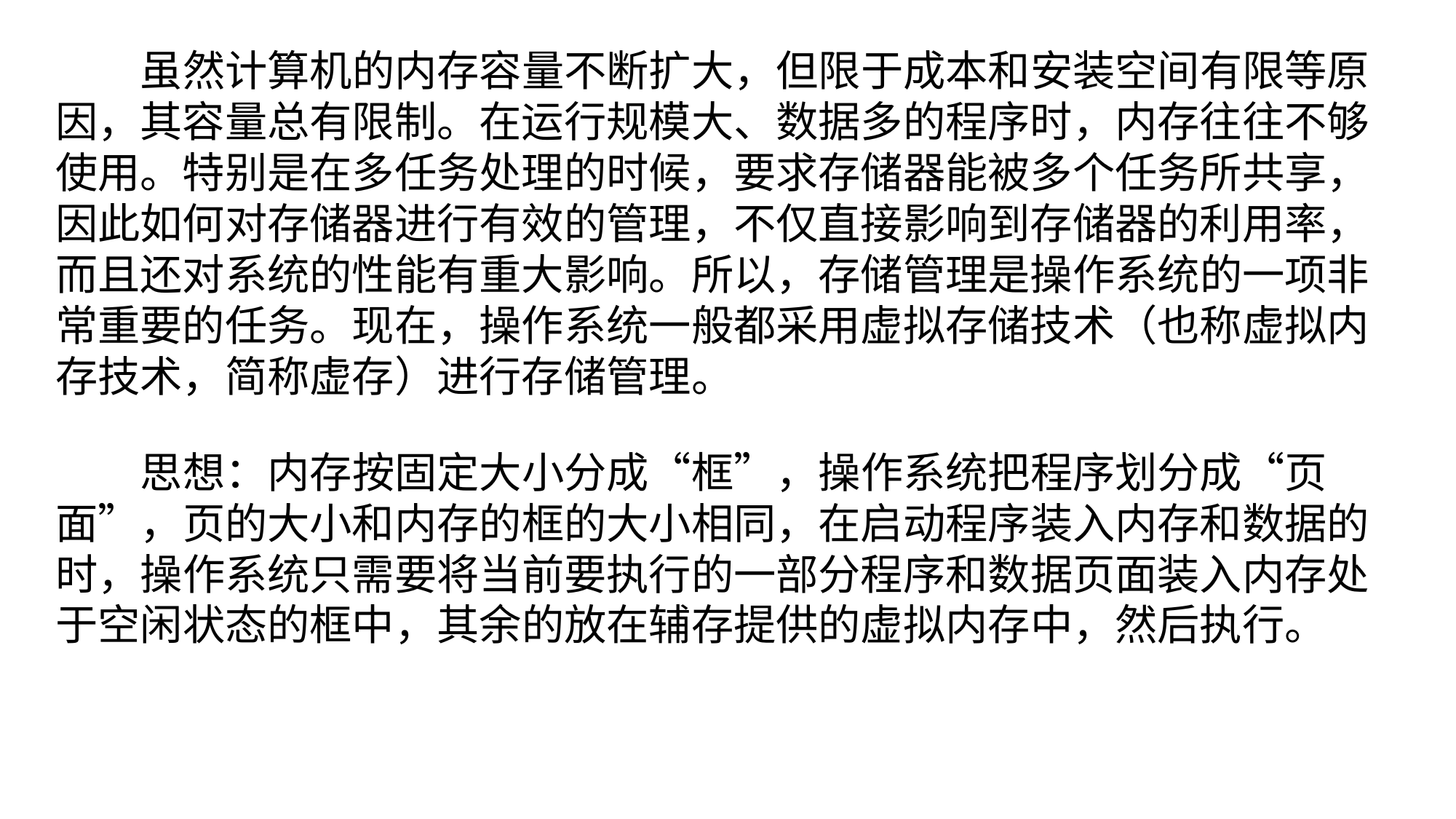

虽然计算机的内存容量不断扩大，但限于成本和安装空间有限等原因，其容量总有限制。在运行规模大、数据多的程序时，内存往往不够使用。特别是在多任务处理的时候，要求存储器能被多个任务所共享，因此如何对存储器进行有效的管理，不仅直接影响到存储器的利用率，而且还对系统的性能有重大影响。所以，存储管理是操作系统的一项非常重要的任务。现在，操作系统一般都采用虚拟存储技术（也称虚拟内存技术，简称虚存）进行存储管理。
思想：内存按固定大小分成“框”，操作系统把程序划分成“页面”，页的大小和内存的框的大小相同，在启动程序装入内存和数据的时，操作系统只需要将当前要执行的一部分程序和数据页面装入内存处于空闲状态的框中，其余的放在辅存提供的虚拟内存中，然后执行。